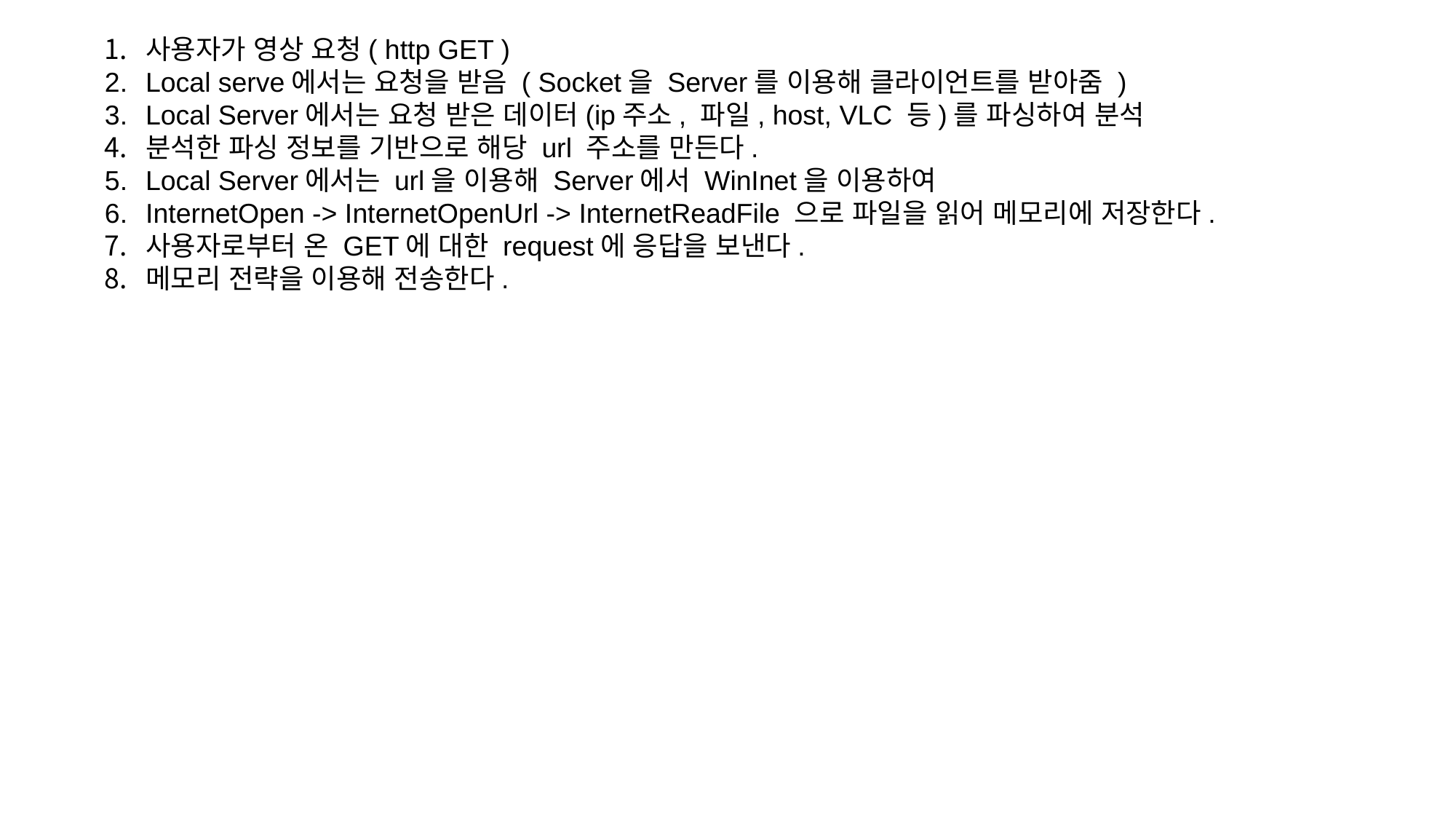

사용자가 영상 요청( http GET )
Local serve에서는 요청을 받음 ( Socket을 Server를 이용해 클라이언트를 받아줌 )
Local Server에서는 요청 받은 데이터(ip주소, 파일, host, VLC 등)를 파싱하여 분석
분석한 파싱 정보를 기반으로 해당 url 주소를 만든다.
Local Server에서는 url을 이용해 Server에서 WinInet을 이용하여
InternetOpen -> InternetOpenUrl -> InternetReadFile 으로 파일을 읽어 메모리에 저장한다.
사용자로부터 온 GET에 대한 request에 응답을 보낸다.
메모리 전략을 이용해 전송한다.